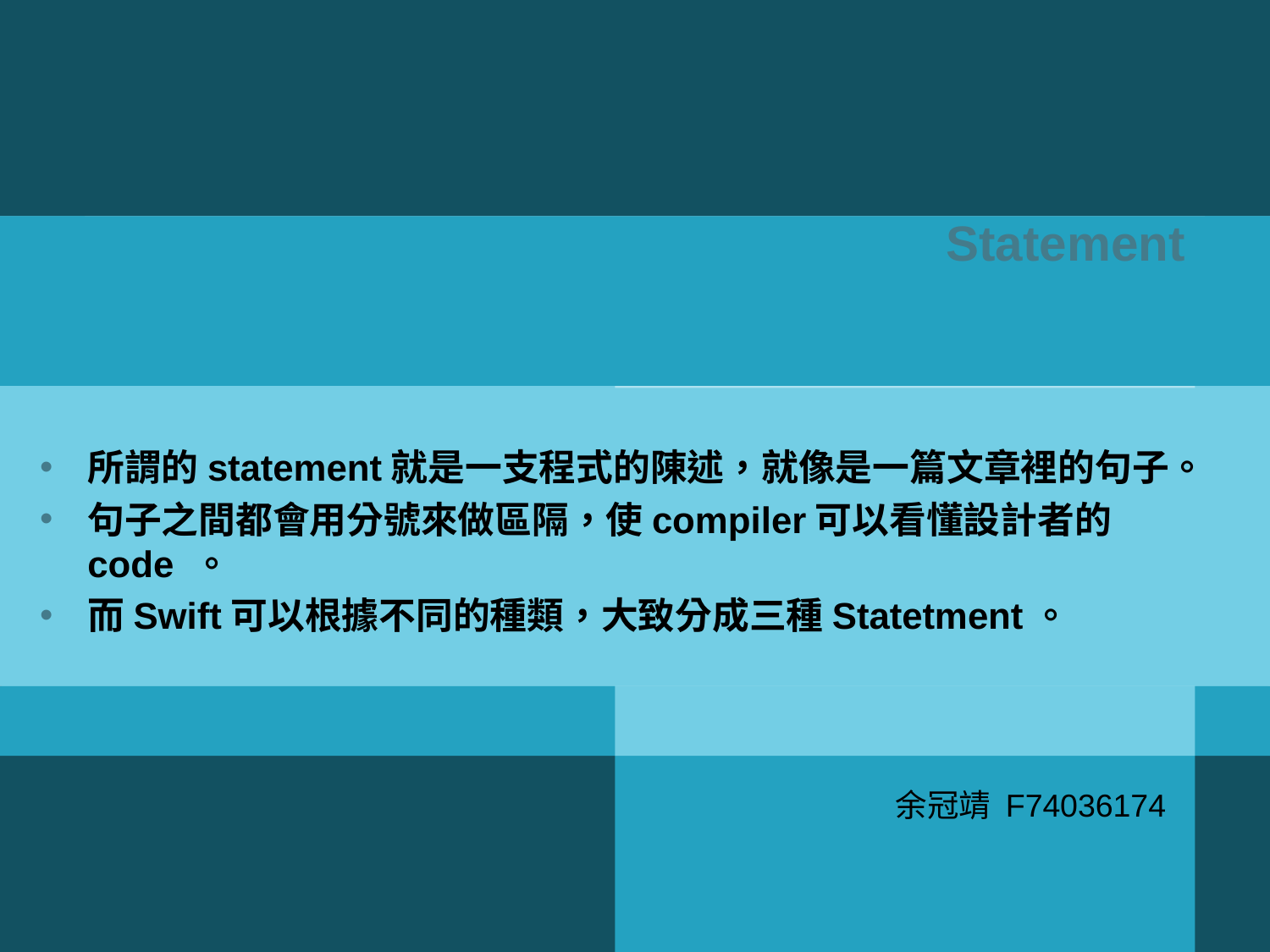

# Statement

所謂的statement就是一支程式的陳述，就像是一篇文章裡的句子。
句子之間都會用分號來做區隔，使compiler可以看懂設計者的code 。
而Swift可以根據不同的種類，大致分成三種Statetment。

余冠靖 F74036174